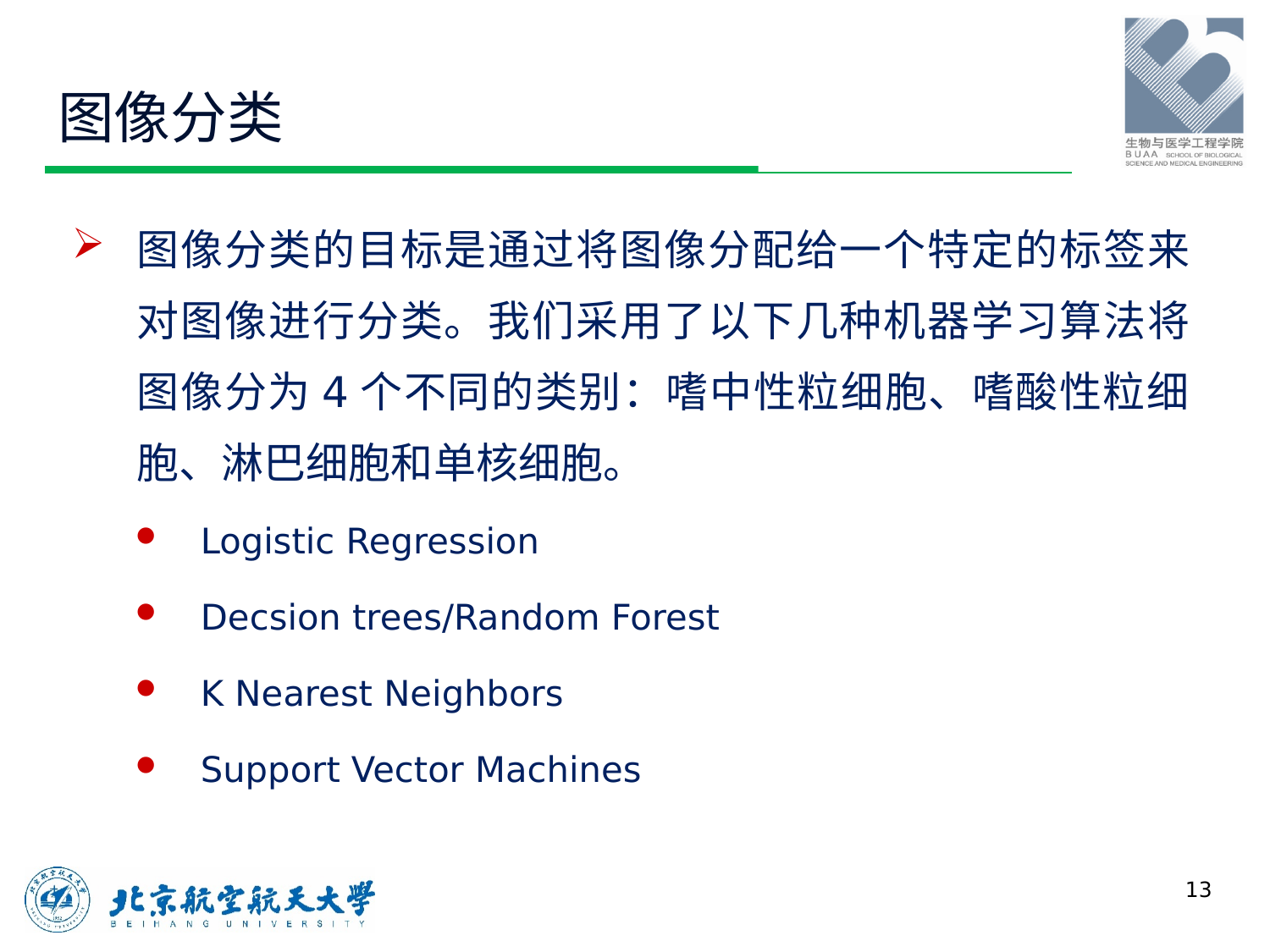

# 图像分类
图像分类的目标是通过将图像分配给一个特定的标签来对图像进行分类。我们采用了以下几种机器学习算法将图像分为4个不同的类别：嗜中性粒细胞、嗜酸性粒细胞、淋巴细胞和单核细胞。
Logistic Regression
Decsion trees/Random Forest
K Nearest Neighbors
Support Vector Machines
13